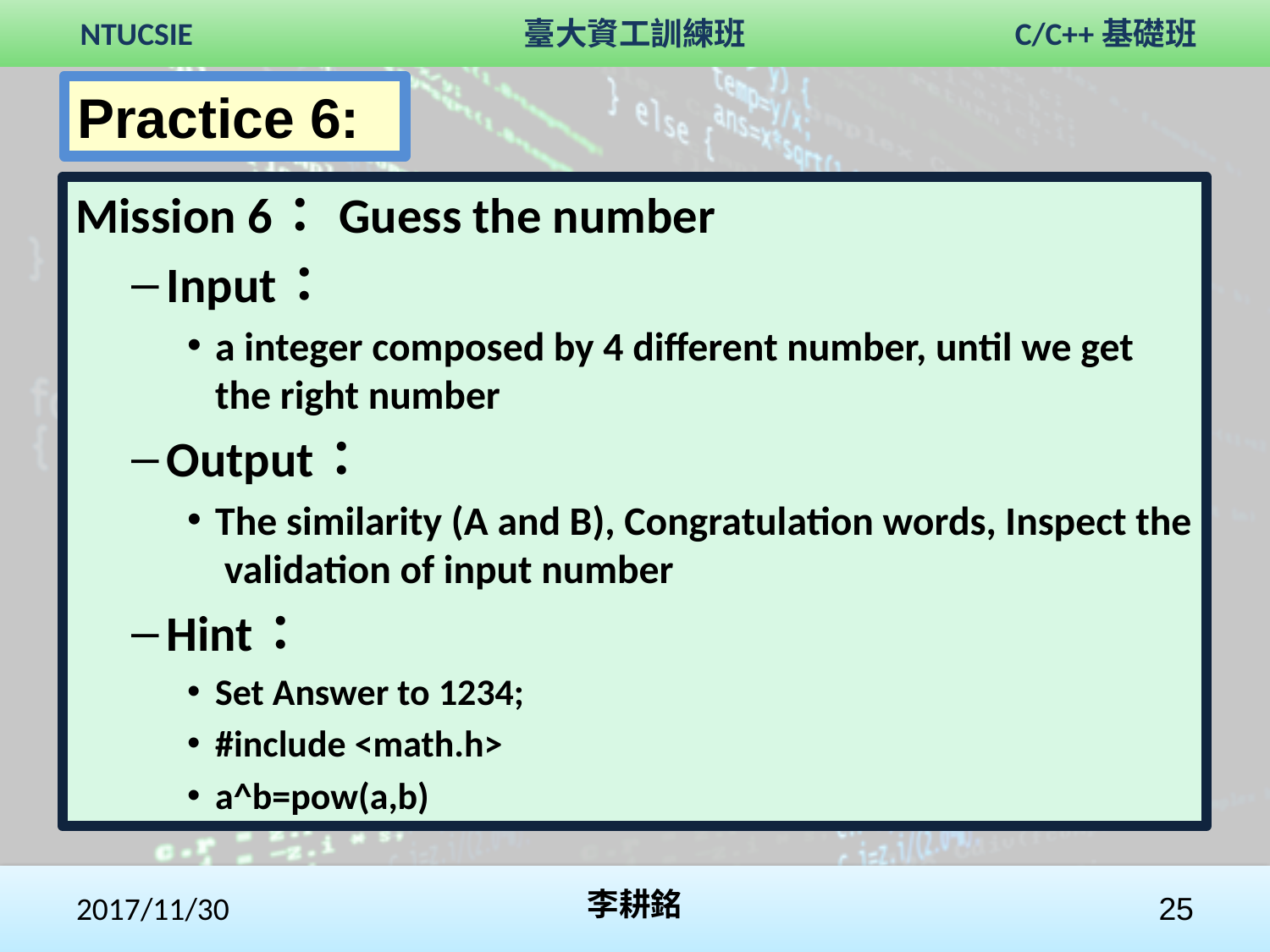

Practice 6:
Mission 6： Guess the number
Input：
a integer composed by 4 different number, until we get the right number
Output：
The similarity (A and B), Congratulation words, Inspect the  validation of input number
Hint：
Set Answer to 1234;
#include <math.h>
a^b=pow(a,b)
2017/11/30
李耕銘
25